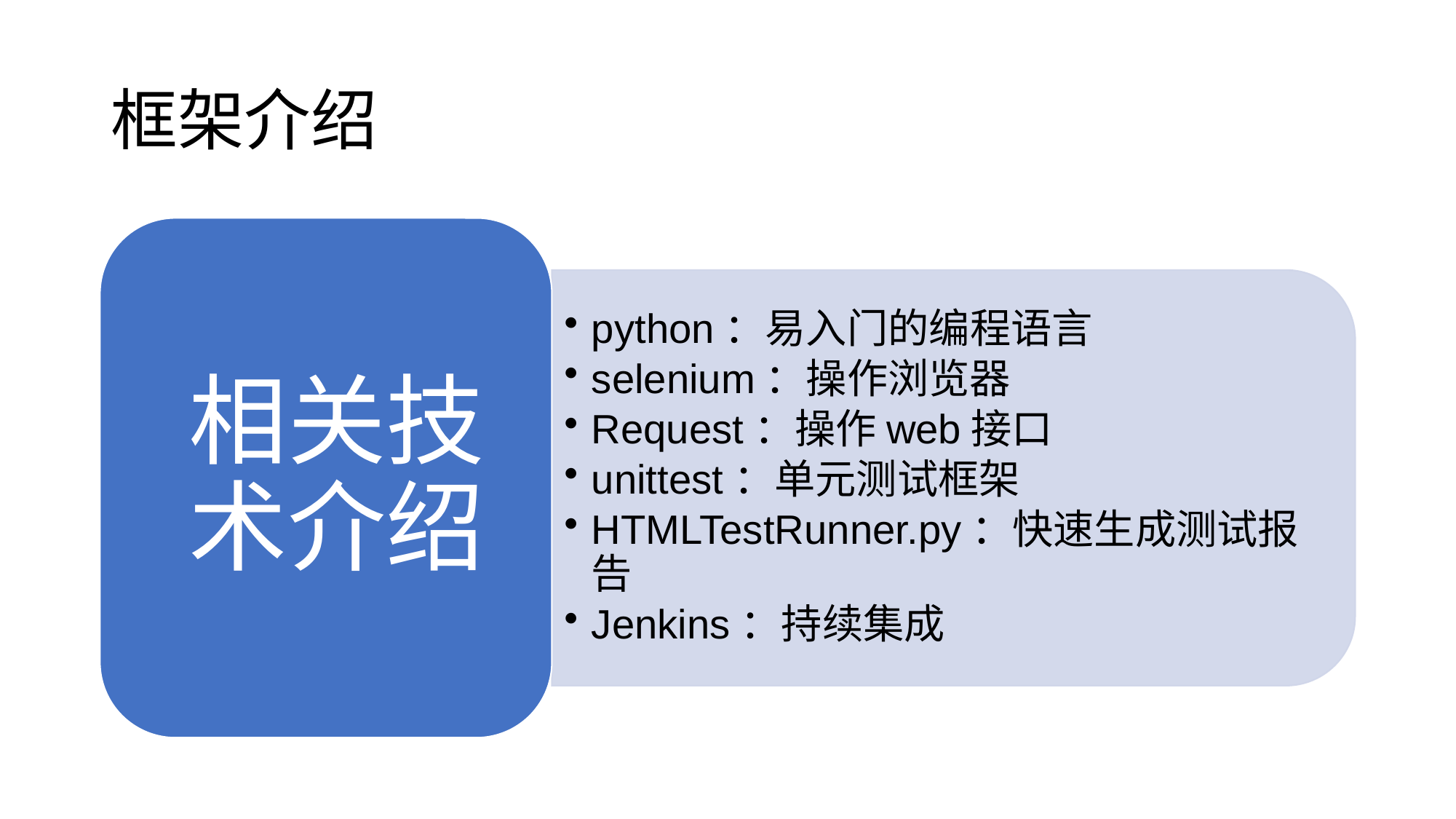

# 框架介绍
python：易入门的编程语言
selenium：操作浏览器
Request：操作web接口
unittest：单元测试框架
HTMLTestRunner.py：快速生成测试报告
Jenkins：持续集成
相关技术介绍